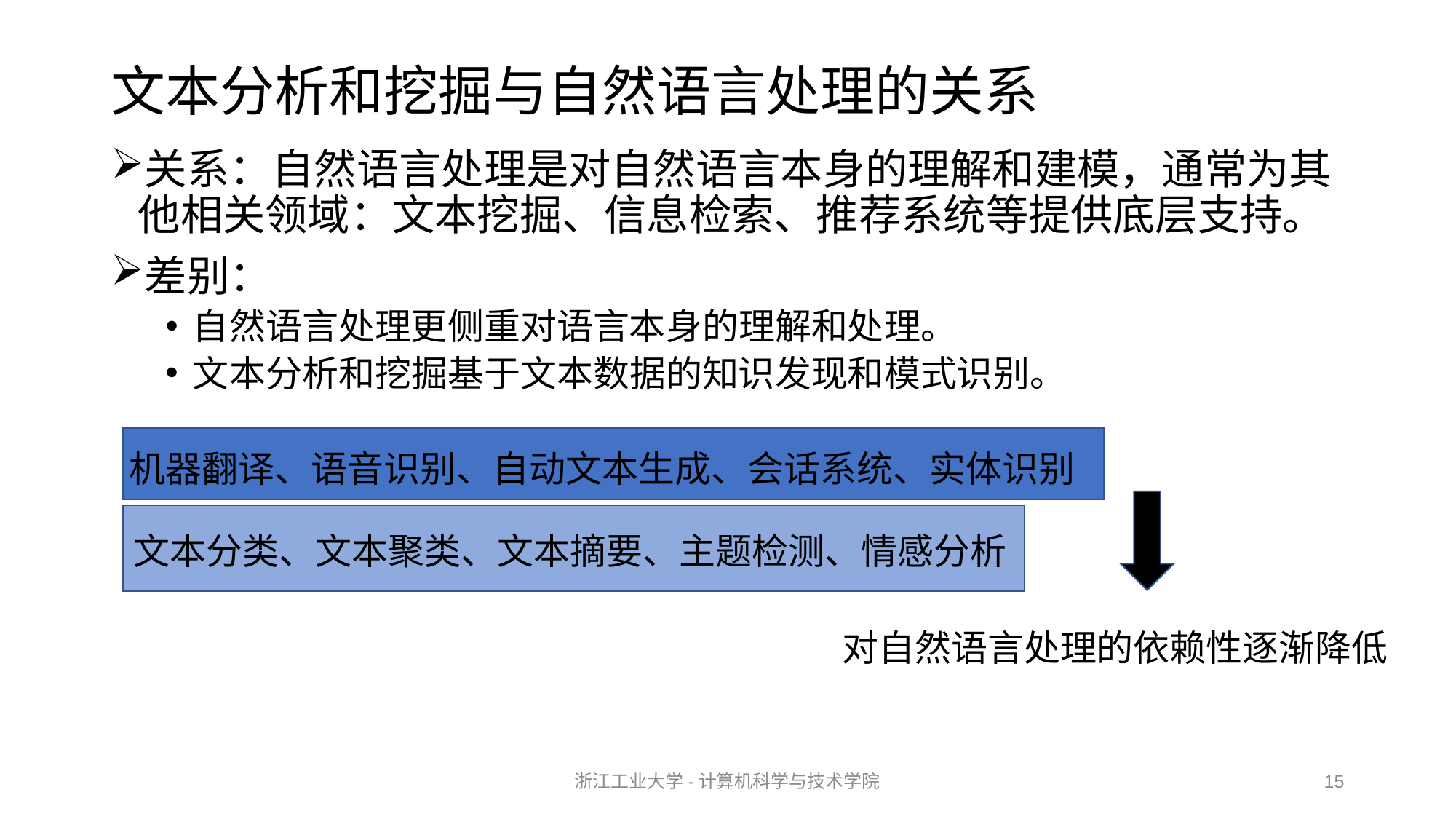

# 文本分析和挖掘与自然语言处理的关系
关系：自然语言处理是对自然语言本身的理解和建模，通常为其他相关领域：文本挖掘、信息检索、推荐系统等提供底层支持。
差别：
自然语言处理更侧重对语言本身的理解和处理。
文本分析和挖掘基于文本数据的知识发现和模式识别。

机器翻译、语音识别、自动文本生成、会话系统、实体识别

文本分类、文本聚类、文本摘要、主题检测、情感分析
对自然语言处理的依赖性逐渐降低
浙江工业大学-计算机科学与技术学院
15